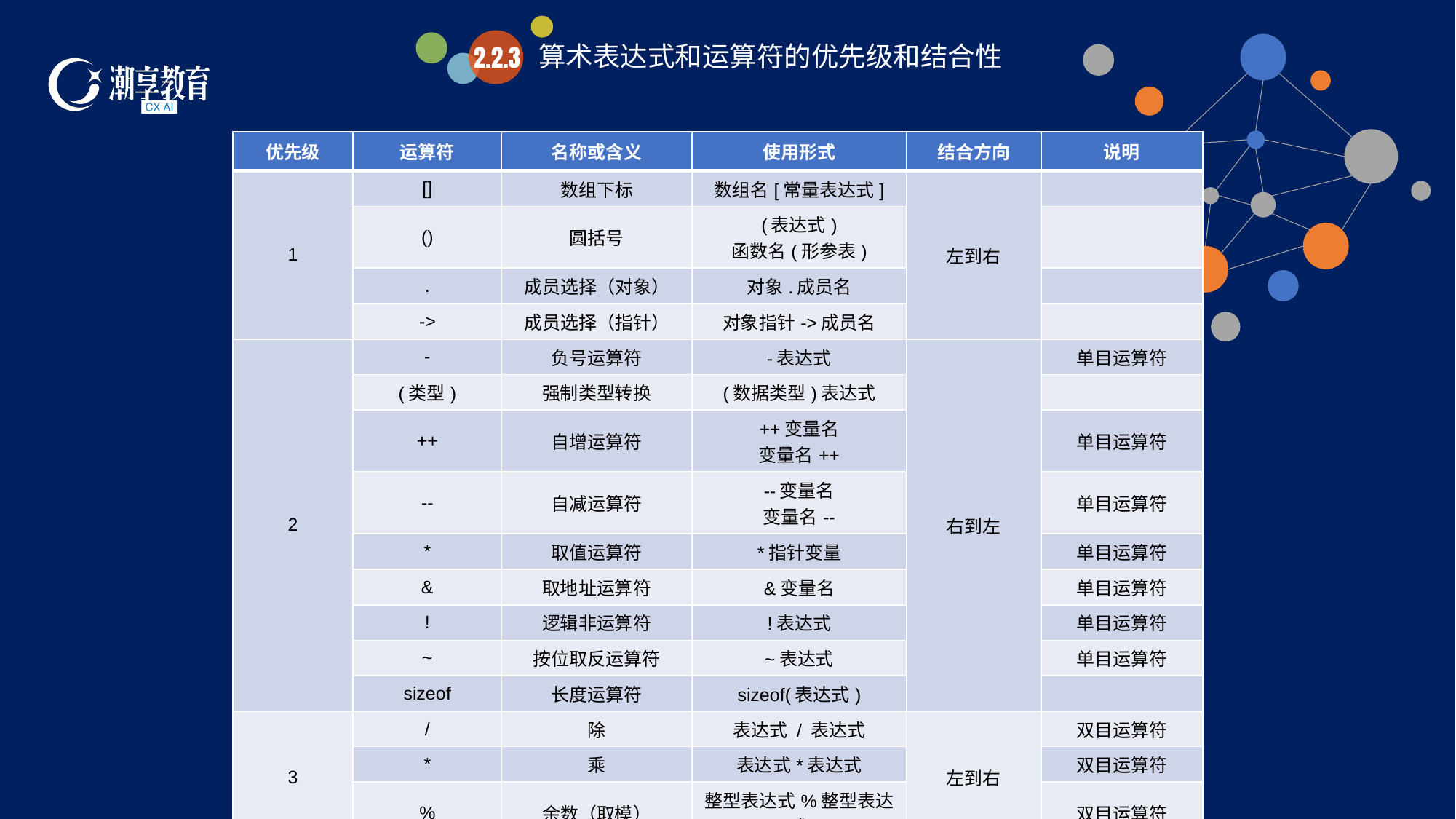

算术表达式和运算符的优先级和结合性

2.2.3

| 优先级 | 运算符 | 名称或含义 | 使用形式 | 结合方向 | 说明 |
| --- | --- | --- | --- | --- | --- |
| 1 | [] | 数组下标 | 数组名[常量表达式] | 左到右 |  |
|  | () | 圆括号 | (表达式) 函数名(形参表) |  |  |
|  | . | 成员选择（对象） | 对象.成员名 |  |  |
|  | -> | 成员选择（指针） | 对象指针->成员名 |  |  |
| 2 | - | 负号运算符 | -表达式 | 右到左 | 单目运算符 |
|  | (类型) | 强制类型转换 | (数据类型)表达式 |  |  |
|  | ++ | 自增运算符 | ++变量名 变量名++ |  | 单目运算符 |
|  | -- | 自减运算符 | --变量名 变量名-- |  | 单目运算符 |
|  | \* | 取值运算符 | \*指针变量 |  | 单目运算符 |
|  | & | 取地址运算符 | &变量名 |  | 单目运算符 |
|  | ! | 逻辑非运算符 | !表达式 |  | 单目运算符 |
|  | ~ | 按位取反运算符 | ~表达式 |  | 单目运算符 |
|  | sizeof | 长度运算符 | sizeof(表达式) |  |  |
| 3 | / | 除 | 表达式 / 表达式 | 左到右 | 双目运算符 |
|  | \* | 乘 | 表达式\*表达式 |  | 双目运算符 |
|  | % | 余数（取模） | 整型表达式%整型表达式 |  | 双目运算符 |
| 4 | + | 加 | 表达式+表达式 | 左到右 | 双目运算符 |
|  | - | 减 | 表达式-表达式 |  | 双目运算符 |